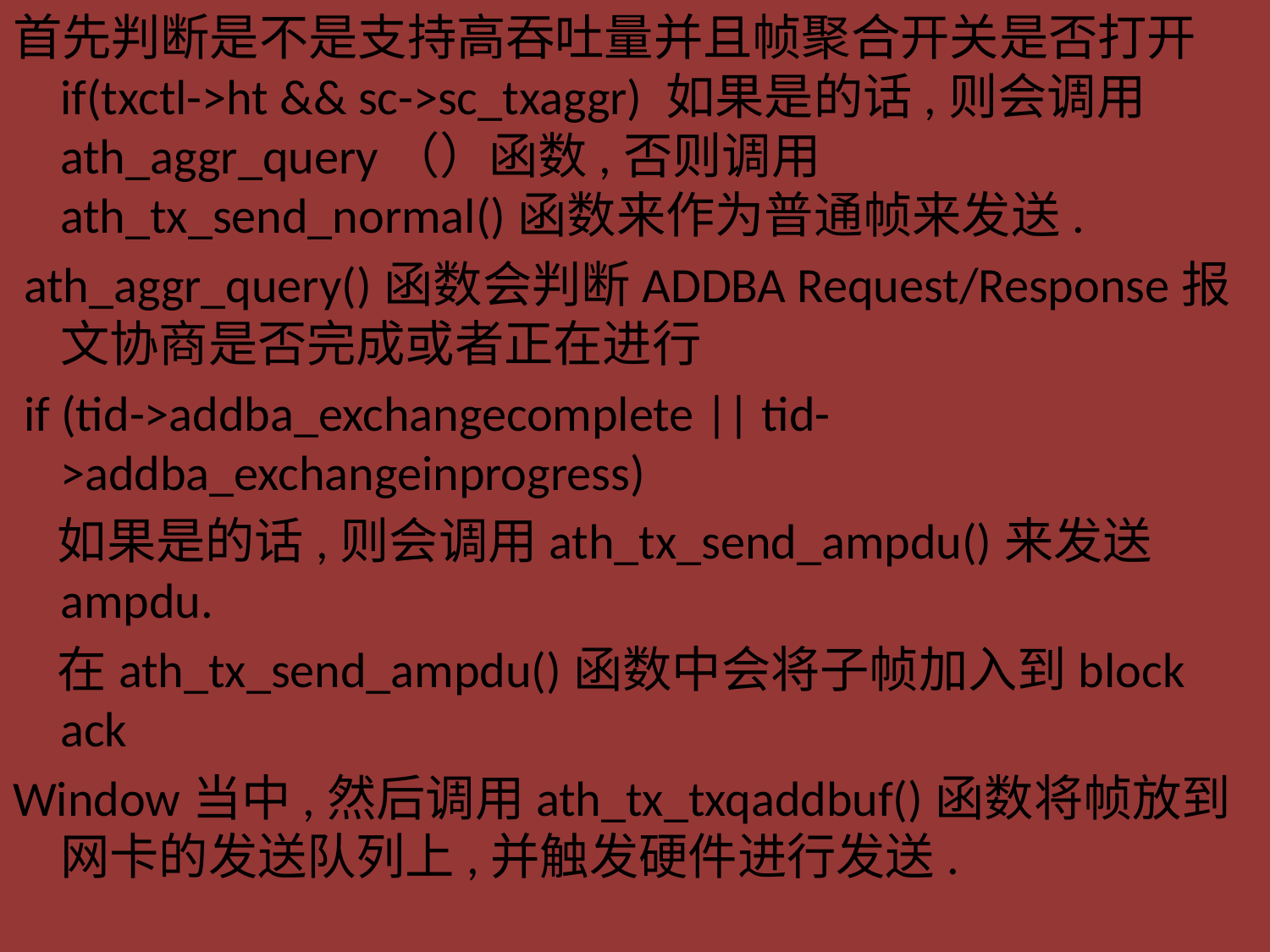

首先判断是不是支持高吞吐量并且帧聚合开关是否打开if(txctl->ht && sc->sc_txaggr) 如果是的话,则会调用ath_aggr_query（）函数,否则调用ath_tx_send_normal()函数来作为普通帧来发送.
 ath_aggr_query()函数会判断ADDBA Request/Response报文协商是否完成或者正在进行
 if (tid->addba_exchangecomplete || tid->addba_exchangeinprogress)
   如果是的话,则会调用ath_tx_send_ampdu()来发送ampdu.
   在ath_tx_send_ampdu()函数中会将子帧加入到block  ack
Window当中,然后调用ath_tx_txqaddbuf()函数将帧放到网卡的发送队列上,并触发硬件进行发送.